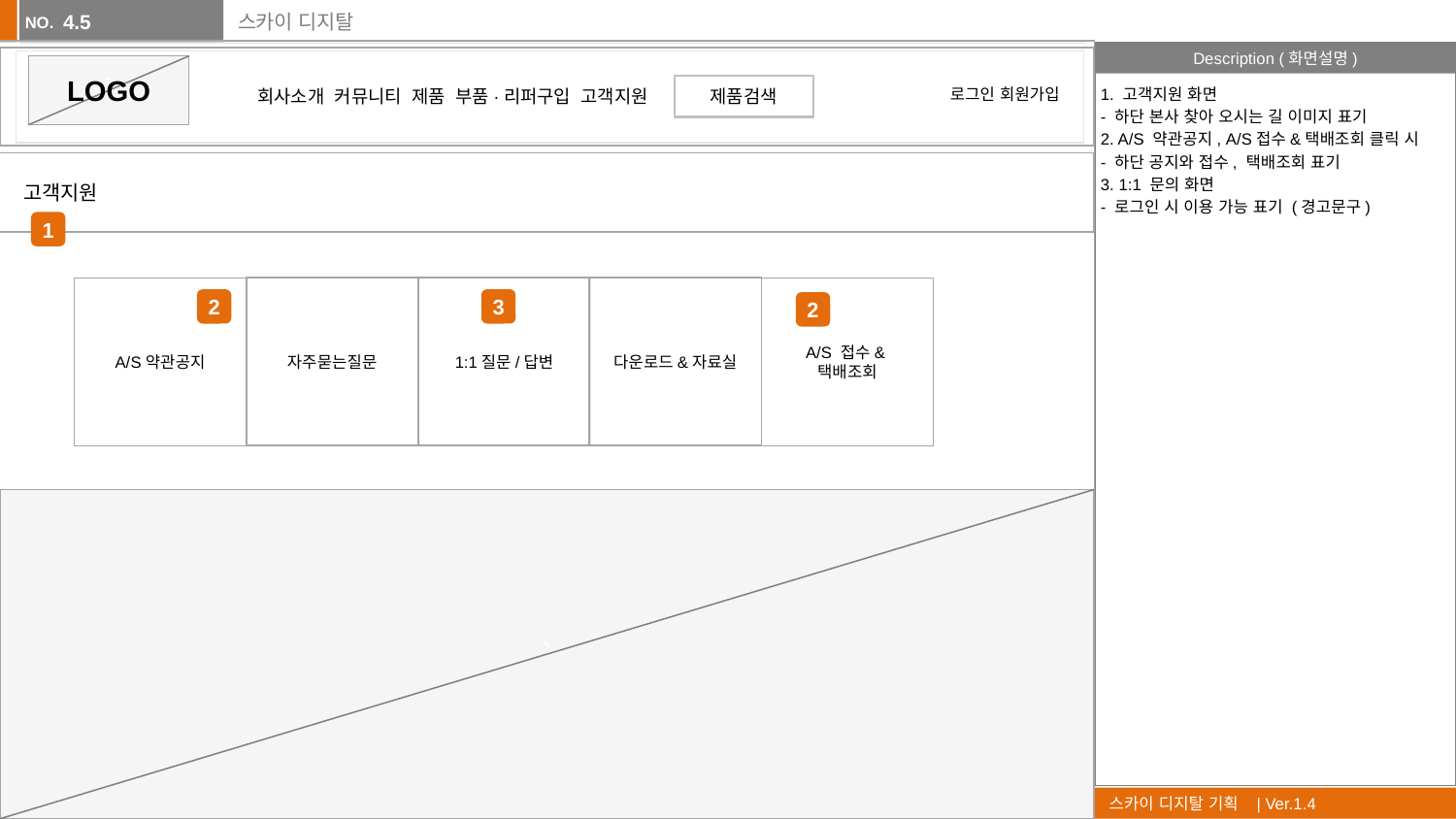

4.5
# 스카이 디지탈

`

`
`
LOGO
제품검색
1. 고객지원 화면
- 하단 본사 찾아 오시는 길 이미지 표기
2. A/S 약관공지, A/S접수&택배조회 클릭 시
- 하단 공지와 접수, 택배조회 표기
3. 1:1 문의 화면
- 로그인 시 이용 가능 표기 (경고문구)
로그인 회원가입
회사소개  커뮤니티  제품  부품·리퍼구입  고객지원
 고객지원
1
자주묻는질문
1:1질문/답변
다운로드&자료실
A/S약관공지
A/S 접수&택배조회
2
3
2
`
공지사항